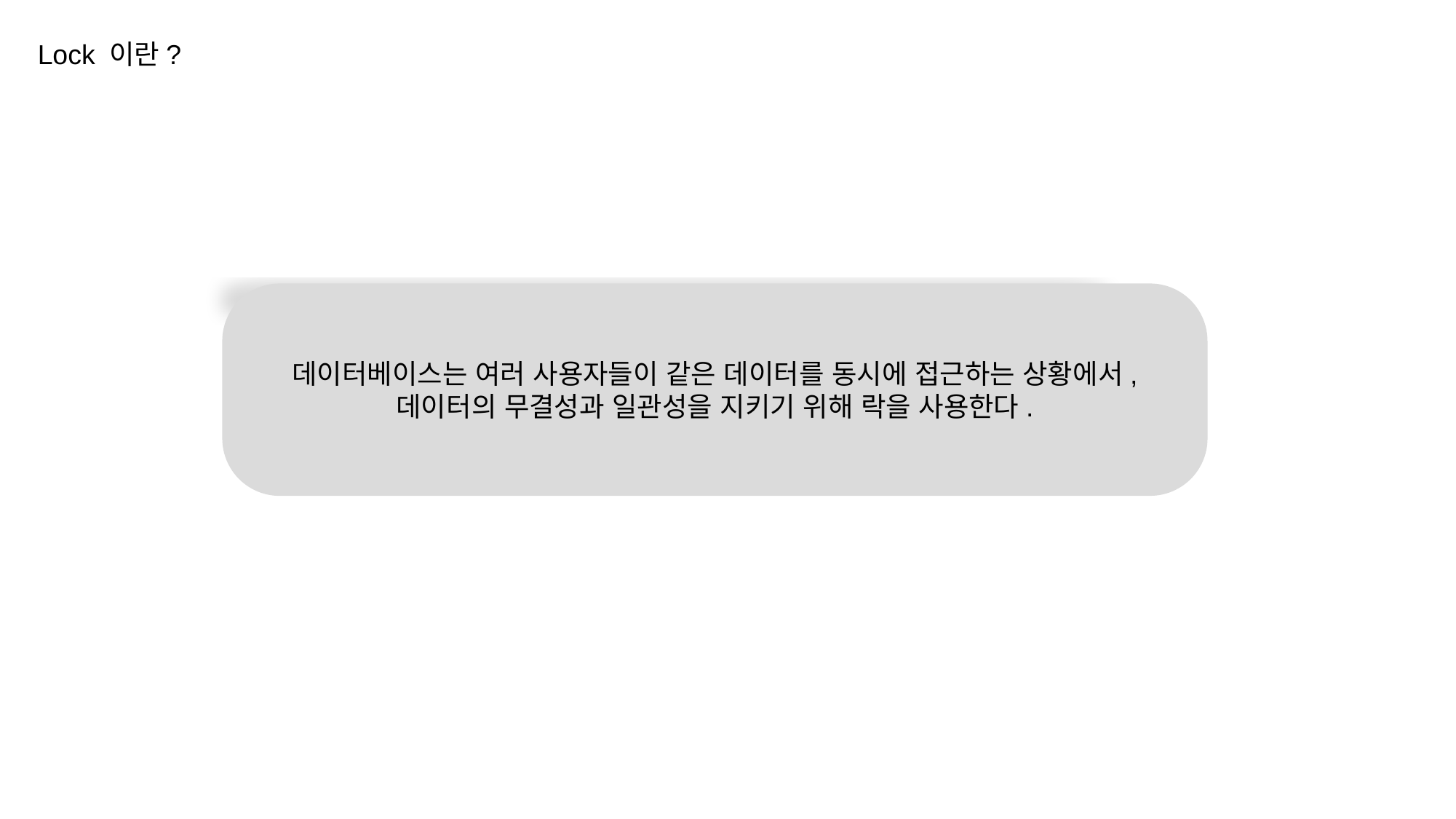

Lock 이란?
데이터베이스는 여러 사용자들이 같은 데이터를 동시에 접근하는 상황에서, 데이터의 무결성과 일관성을 지키기 위해 락을 사용한다.